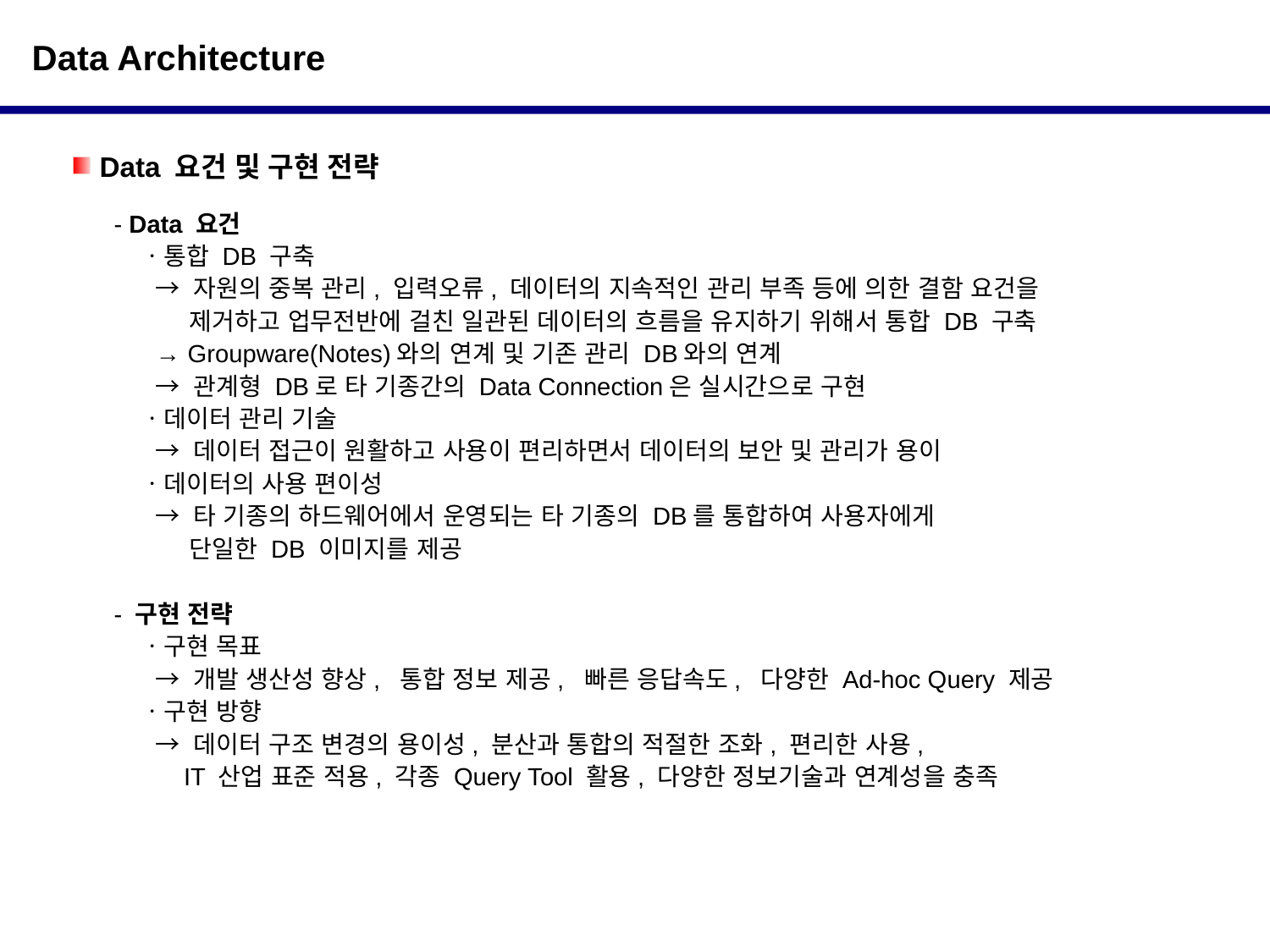

Data Architecture

 Data 요건 및 구현 전략
- Data 요건
   ㆍ통합 DB 구축
      → 자원의 중복 관리, 입력오류, 데이터의 지속적인 관리 부족 등에 의한 결함 요건을
          제거하고 업무전반에 걸친 일관된 데이터의 흐름을 유지하기 위해서 통합 DB 구축
      → Groupware(Notes)와의 연계 및 기존 관리 DB와의 연계
      → 관계형 DB로 타 기종간의 Data Connection은 실시간으로 구현
   ㆍ데이터 관리 기술
      → 데이터 접근이 원활하고 사용이 편리하면서 데이터의 보안 및 관리가 용이
   ㆍ데이터의 사용 편이성
      → 타 기종의 하드웨어에서 운영되는 타 기종의 DB를 통합하여 사용자에게
          단일한 DB 이미지를 제공

- 구현 전략
   ㆍ구현 목표
      → 개발 생산성 향상,  통합 정보 제공,  빠른 응답속도,  다양한 Ad-hoc Query 제공
   ㆍ구현 방향
      → 데이터 구조 변경의 용이성, 분산과 통합의 적절한 조화, 편리한 사용,
          IT 산업 표준 적용, 각종 Query Tool 활용, 다양한 정보기술과 연계성을 충족